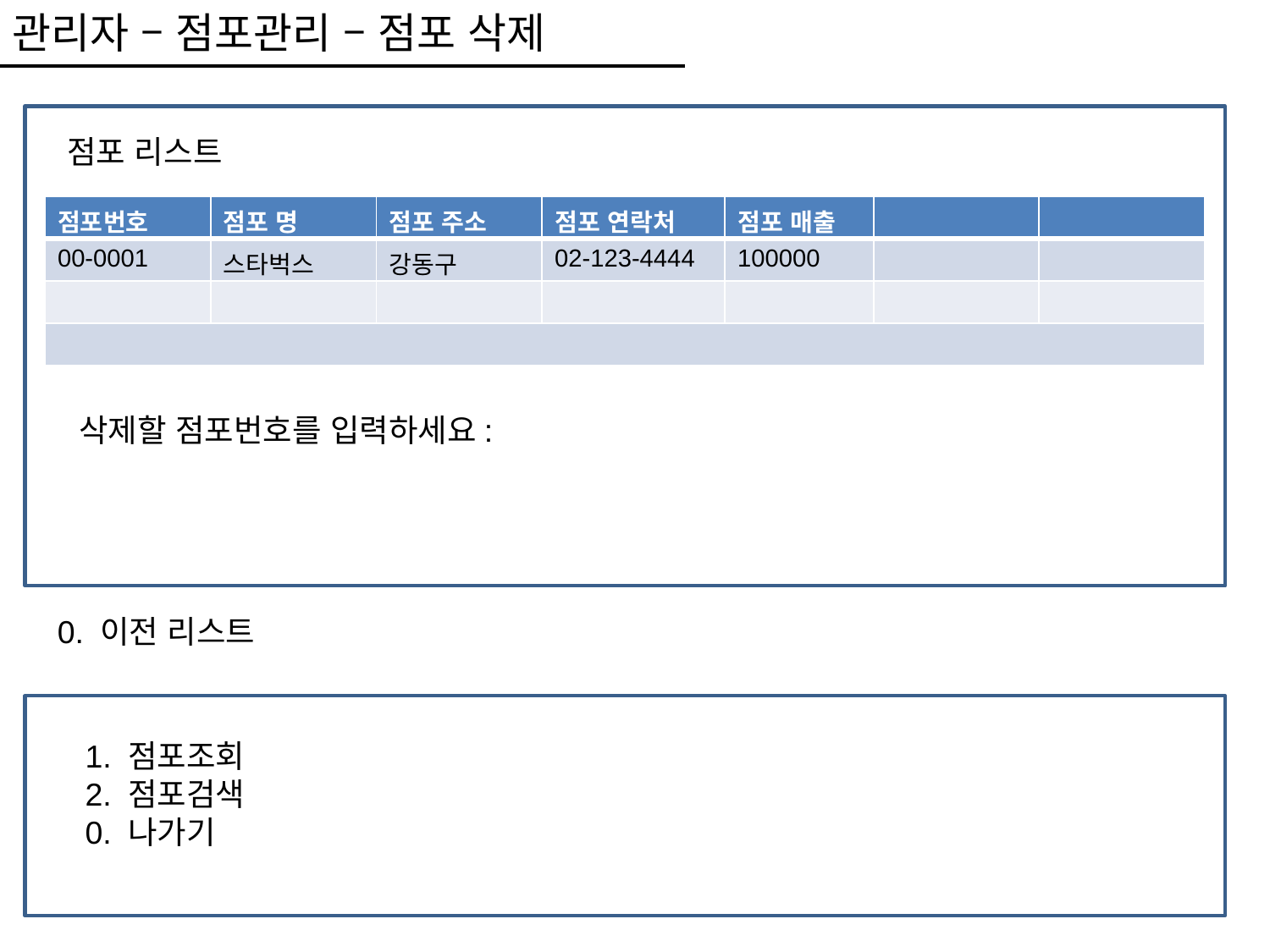

관리자 – 점포관리 – 점포 삭제

점포 리스트
| 점포번호 | 점포 명 | 점포 주소 | 점포 연락처 | 점포 매출 |  |  |
| --- | --- | --- | --- | --- | --- | --- |
| 00-0001 | 스타벅스 | 강동구 | 02-123-4444 | 100000 |  |  |
|  |  |  |  |  |  |  |
|  |  |  |  |  |  |  |
삭제할 점포번호를 입력하세요:
0. 이전 리스트

1. 점포조회
2. 점포검색
0. 나가기